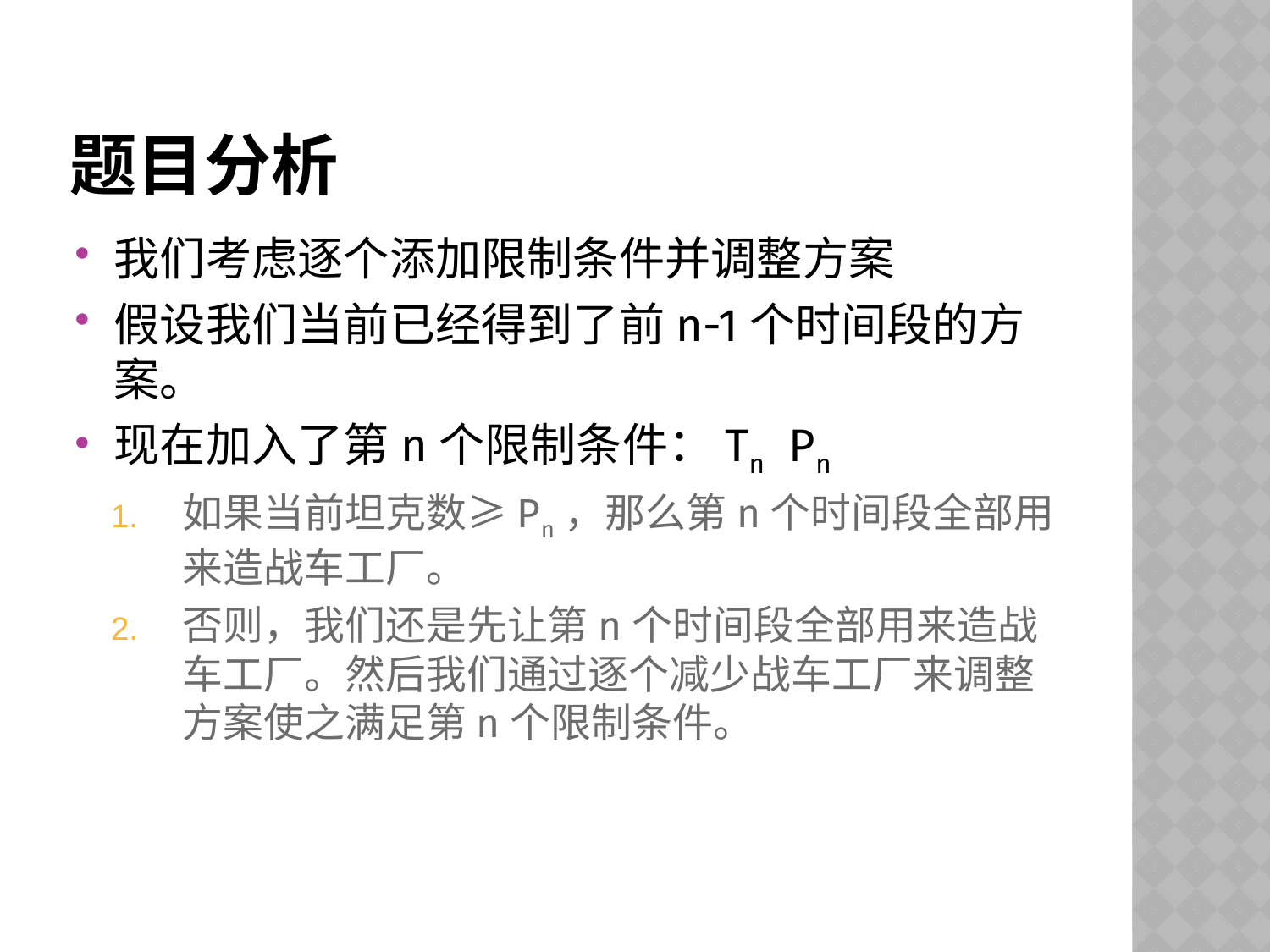

# 题目分析
我们考虑逐个添加限制条件并调整方案
假设我们当前已经得到了前n-1个时间段的方案。
现在加入了第n个限制条件：Tn  Pn
如果当前坦克数≥Pn，那么第n个时间段全部用来造战车工厂。
否则，我们还是先让第n个时间段全部用来造战车工厂。然后我们通过逐个减少战车工厂来调整方案使之满足第n个限制条件。